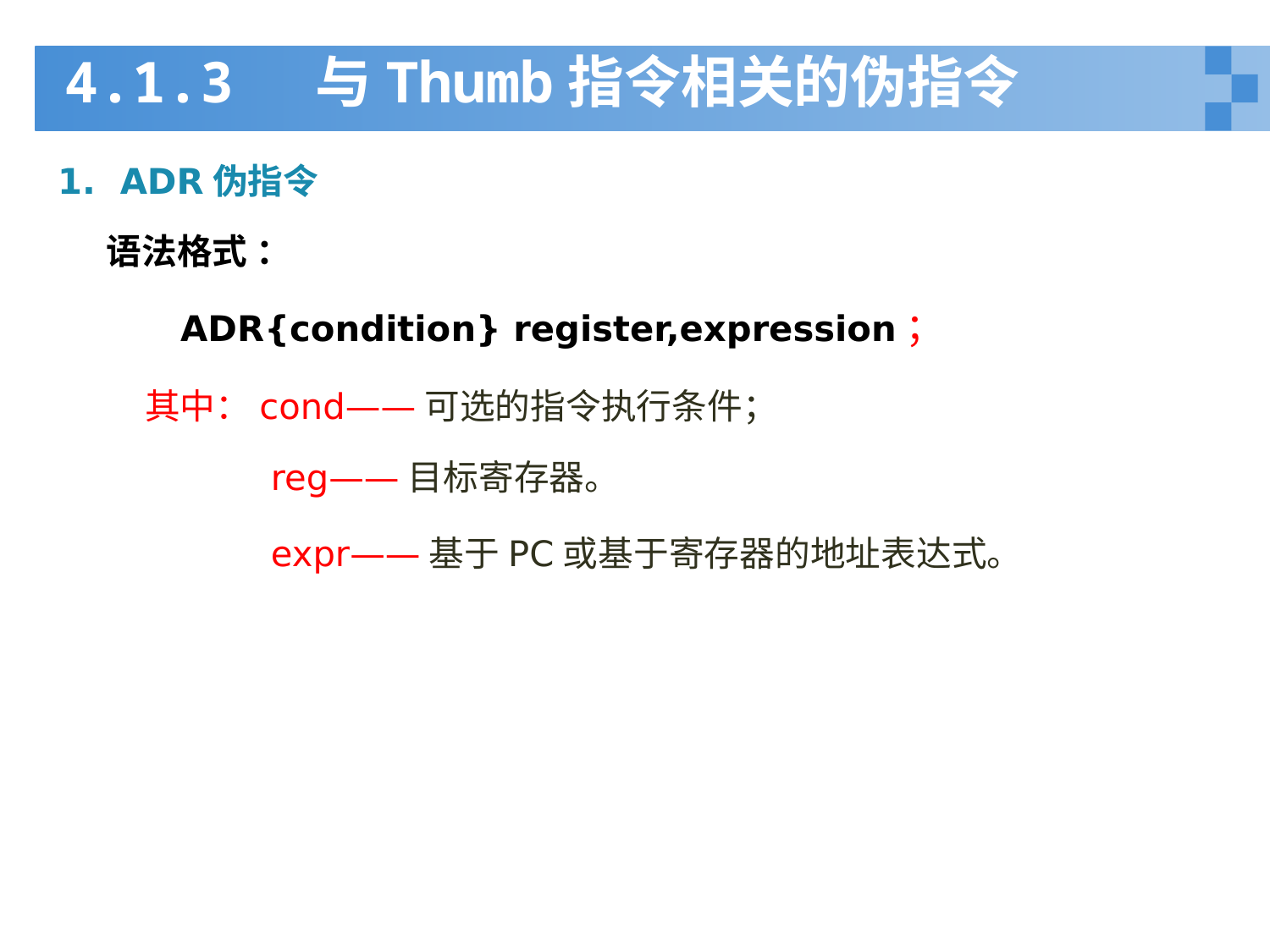

# 4.1.3  与Thumb指令相关的伪指令
1.  ADR伪指令
     语法格式 ：
          ADR{condition} register,expression；
         其中：cond——可选的指令执行条件；
                   reg——目标寄存器。
                   expr——基于PC或基于寄存器的地址表达式。